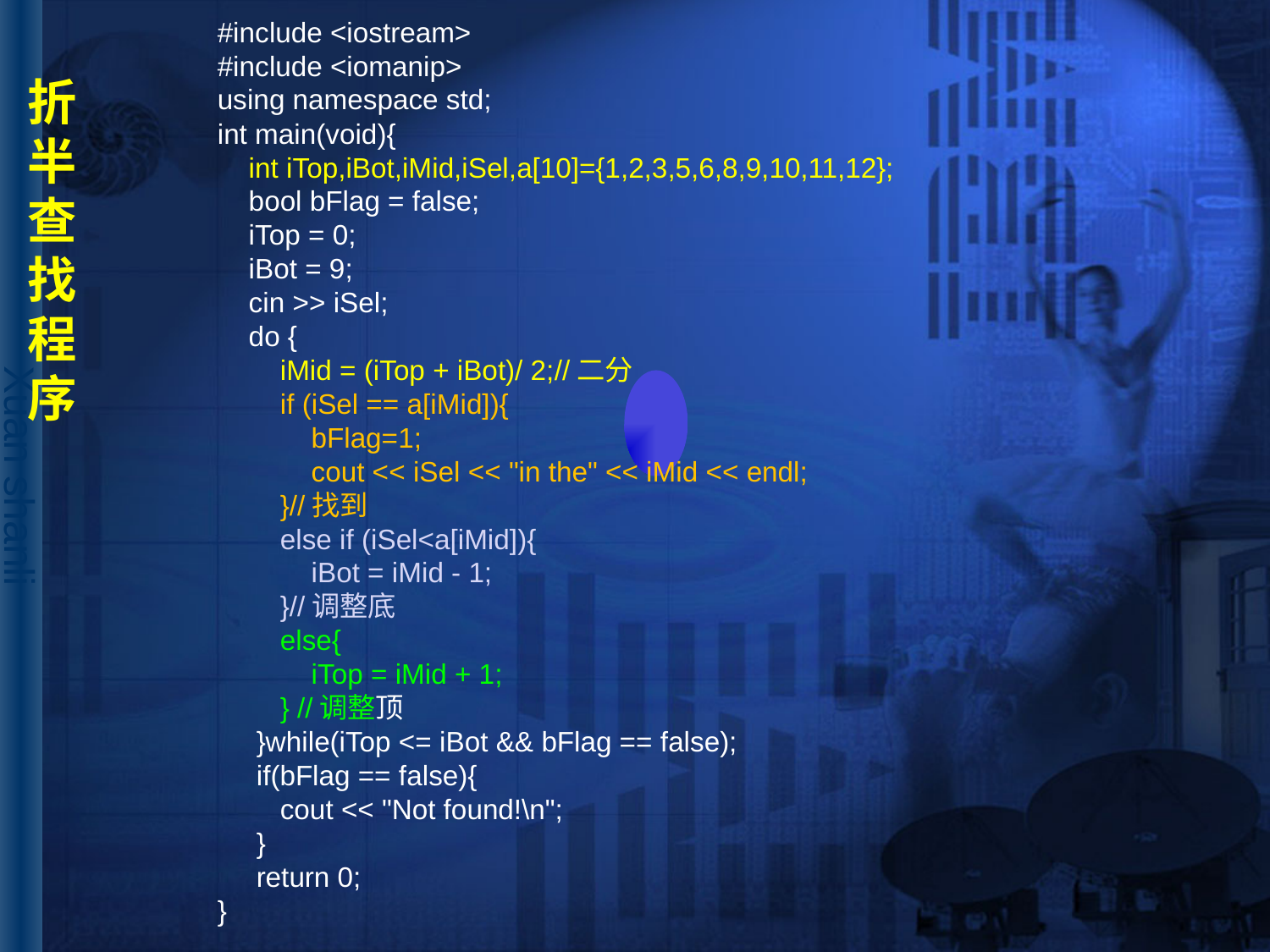

#include <iostream>
#include <iomanip>
using namespace std;
int main(void){
    int iTop,iBot,iMid,iSel,a[10]={1,2,3,5,6,8,9,10,11,12};
    bool bFlag = false;
    iTop = 0;
    iBot = 9;
    cin >> iSel;
    do {
        iMid = (iTop + iBot)/ 2;//二分
        if (iSel == a[iMid]){
            bFlag=1;
            cout << iSel << "in the" << iMid << endl;
        }//找到
        else if (iSel<a[iMid]){
            iBot = iMid - 1;
        }//调整底
        else{
            iTop = iMid + 1;
        } //调整顶
     }while(iTop <= iBot && bFlag == false);
     if(bFlag == false){
        cout << "Not found!\n";
     }
     return 0;
}
# 折半查找程序